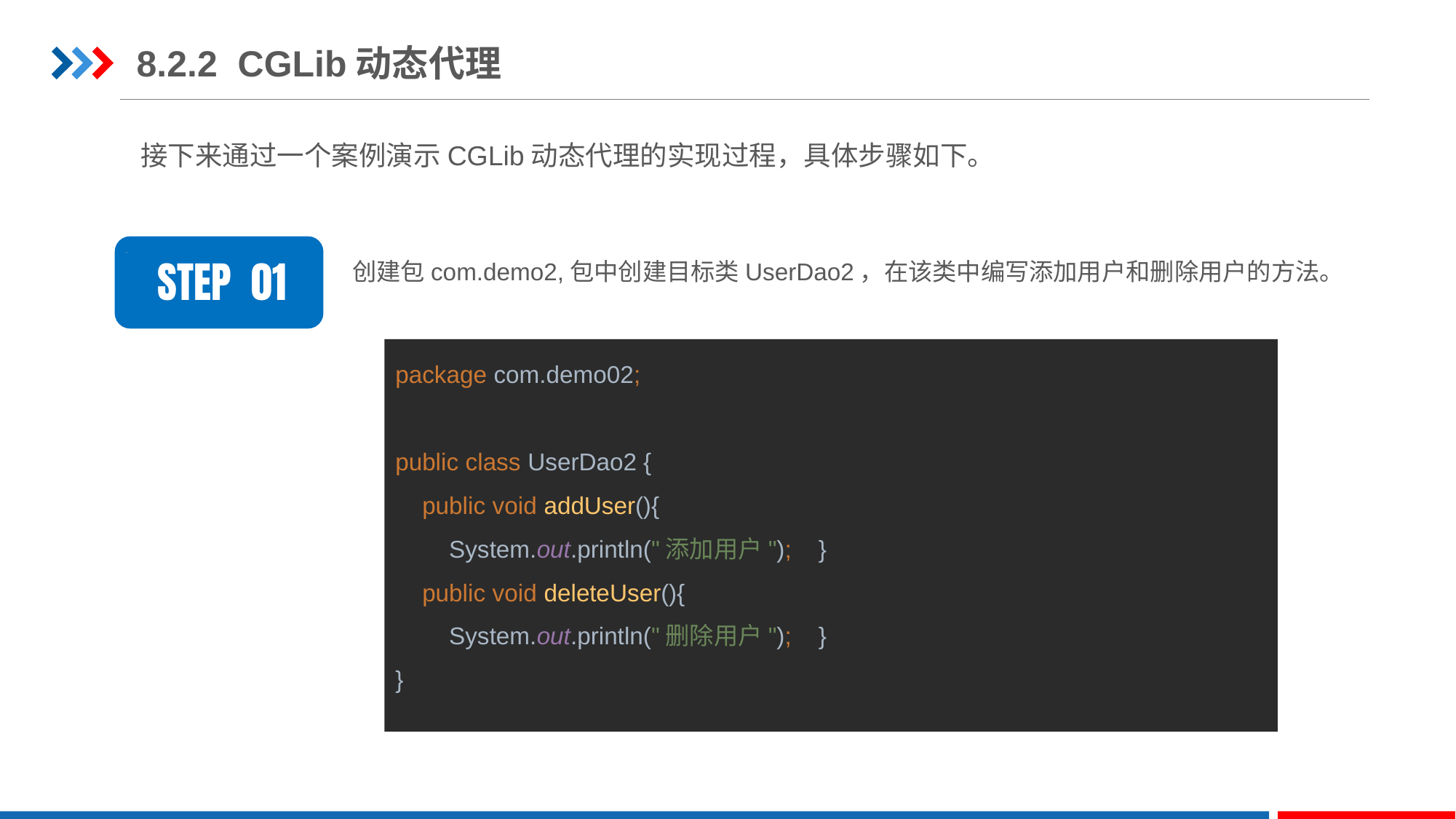

8.2.2  CGLib动态代理
接下来通过一个案例演示CGLib动态代理的实现过程，具体步骤如下。

创建包com.demo2,包中创建目标类UserDao2，在该类中编写添加用户和删除用户的方法。
STEP  01
package com.demo02;
public class UserDao2 {
    public void addUser(){
        System.out.println("添加用户");    }
    public void deleteUser(){
        System.out.println("删除用户");    }
}